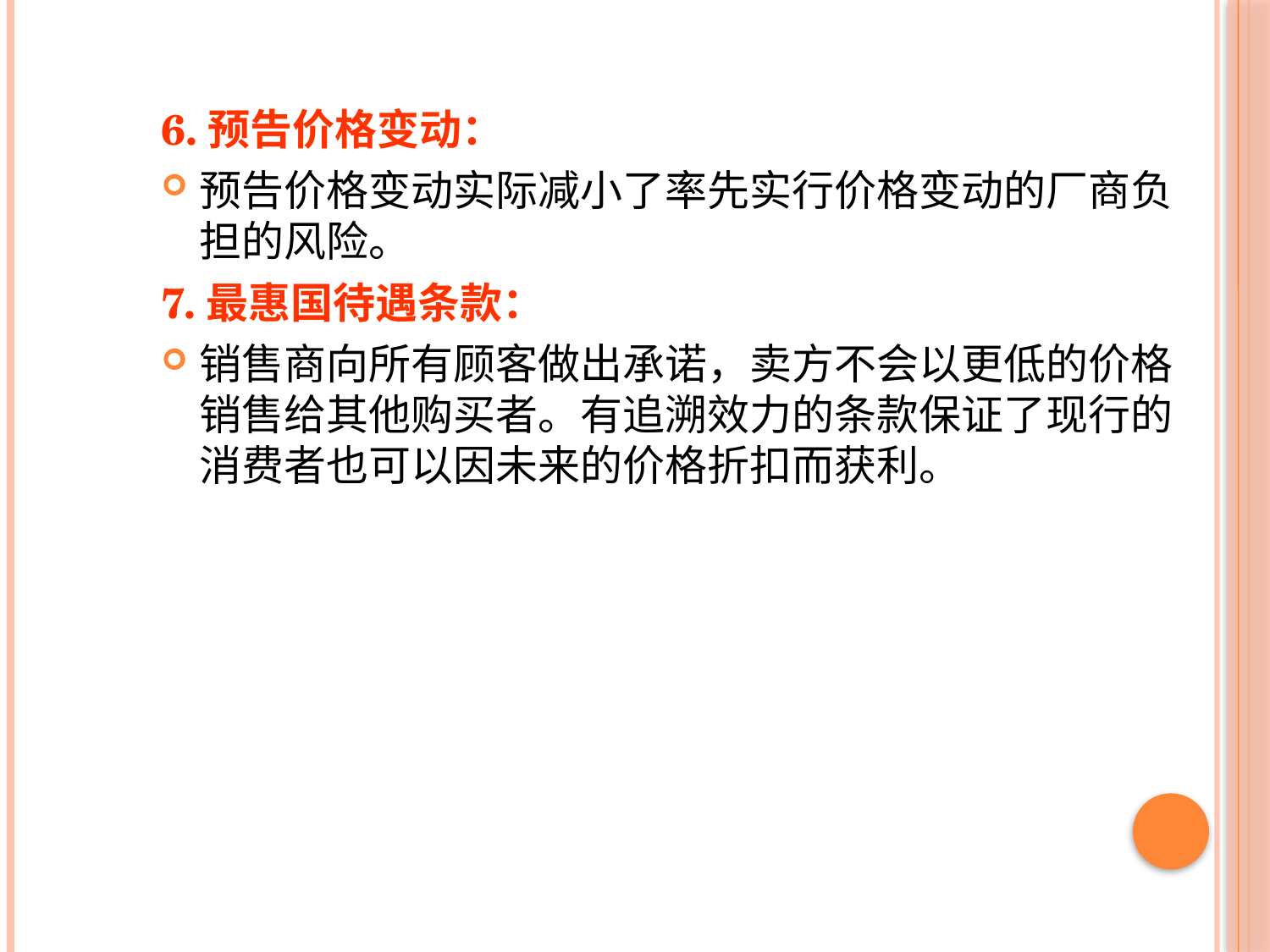

6.预告价格变动：
预告价格变动实际减小了率先实行价格变动的厂商负担的风险。
7.最惠国待遇条款：
销售商向所有顾客做出承诺，卖方不会以更低的价格销售给其他购买者。有追溯效力的条款保证了现行的消费者也可以因未来的价格折扣而获利。